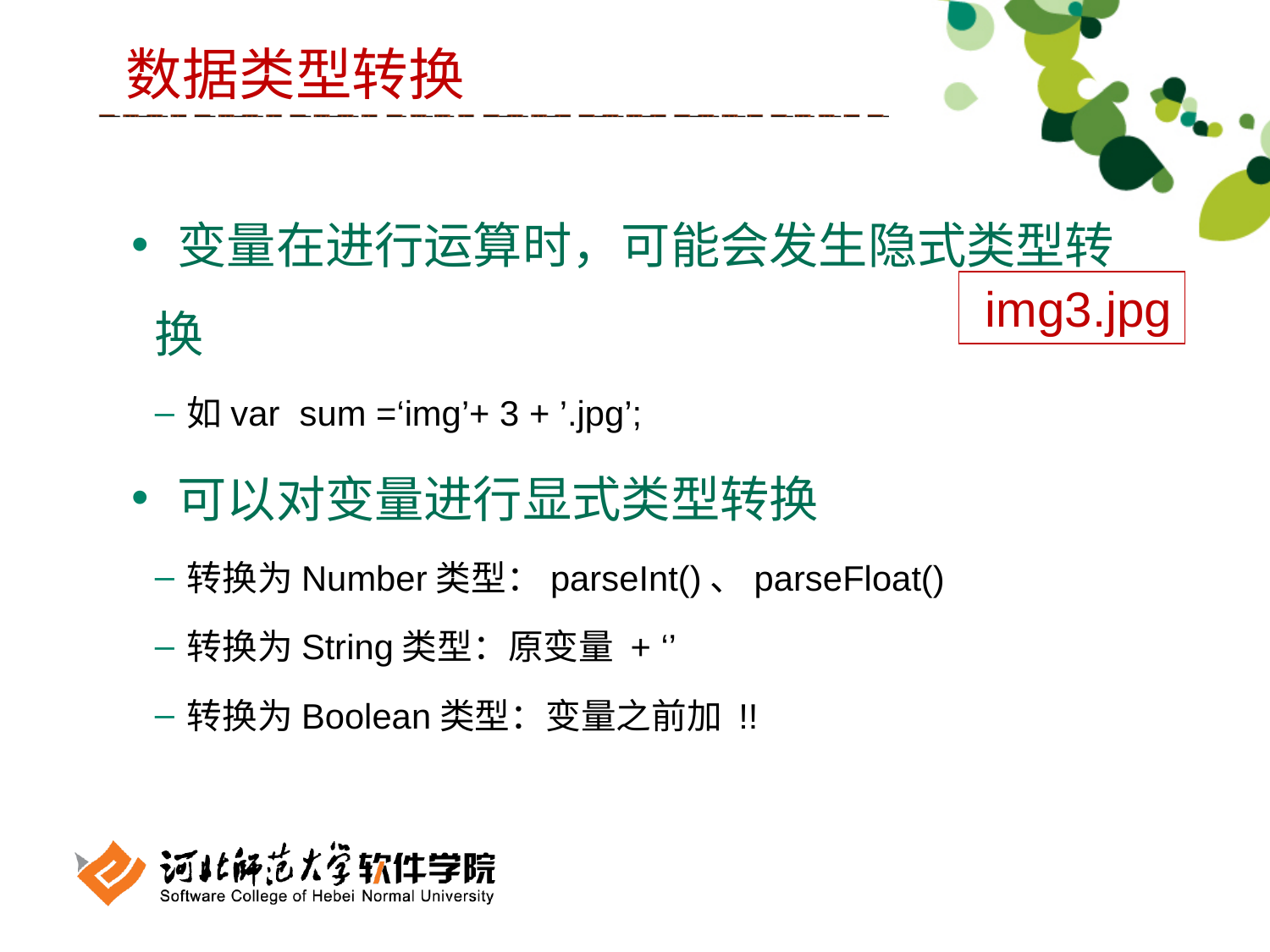

数据类型转换
 变量在进行运算时，可能会发生隐式类型转换
如var  sum =‘img’+ 3 + ’.jpg’;
 可以对变量进行显式类型转换
转换为Number类型：parseInt()、parseFloat()
转换为String类型：原变量 + ‘’
转换为Boolean类型：变量之前加 !!
 img3.jpg